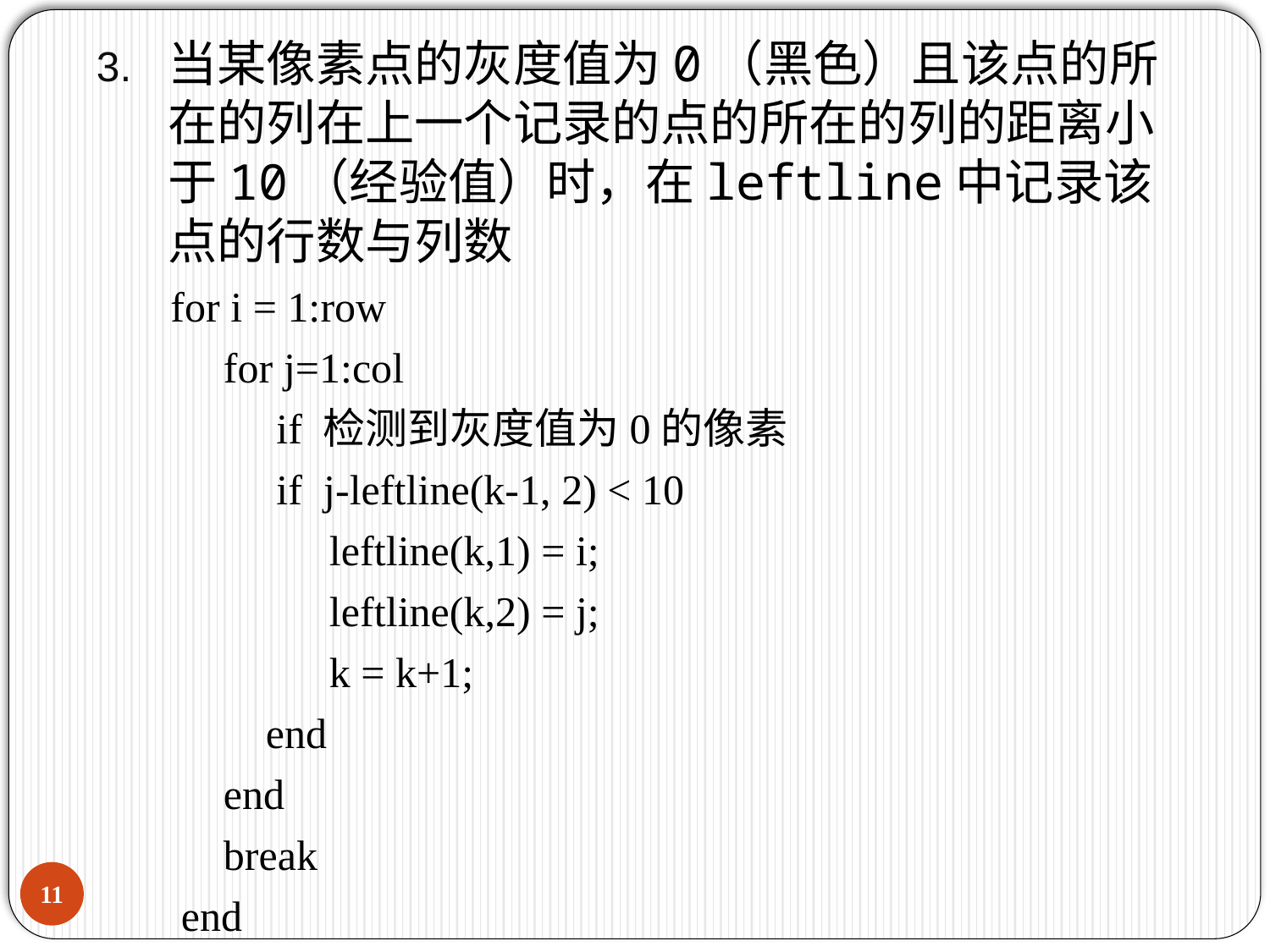

当某像素点的灰度值为0（黑色）且该点的所在的列在上一个记录的点的所在的列的距离小于10（经验值）时，在leftline中记录该点的行数与列数
       for i = 1:row
            for j=1:col
                 if 检测到灰度值为0的像素
                 if  j-leftline(k-1, 2) < 10
                      leftline(k,1) = i;
                      leftline(k,2) = j;
                      k = k+1;
                end
            end
            break
        end
    end

11